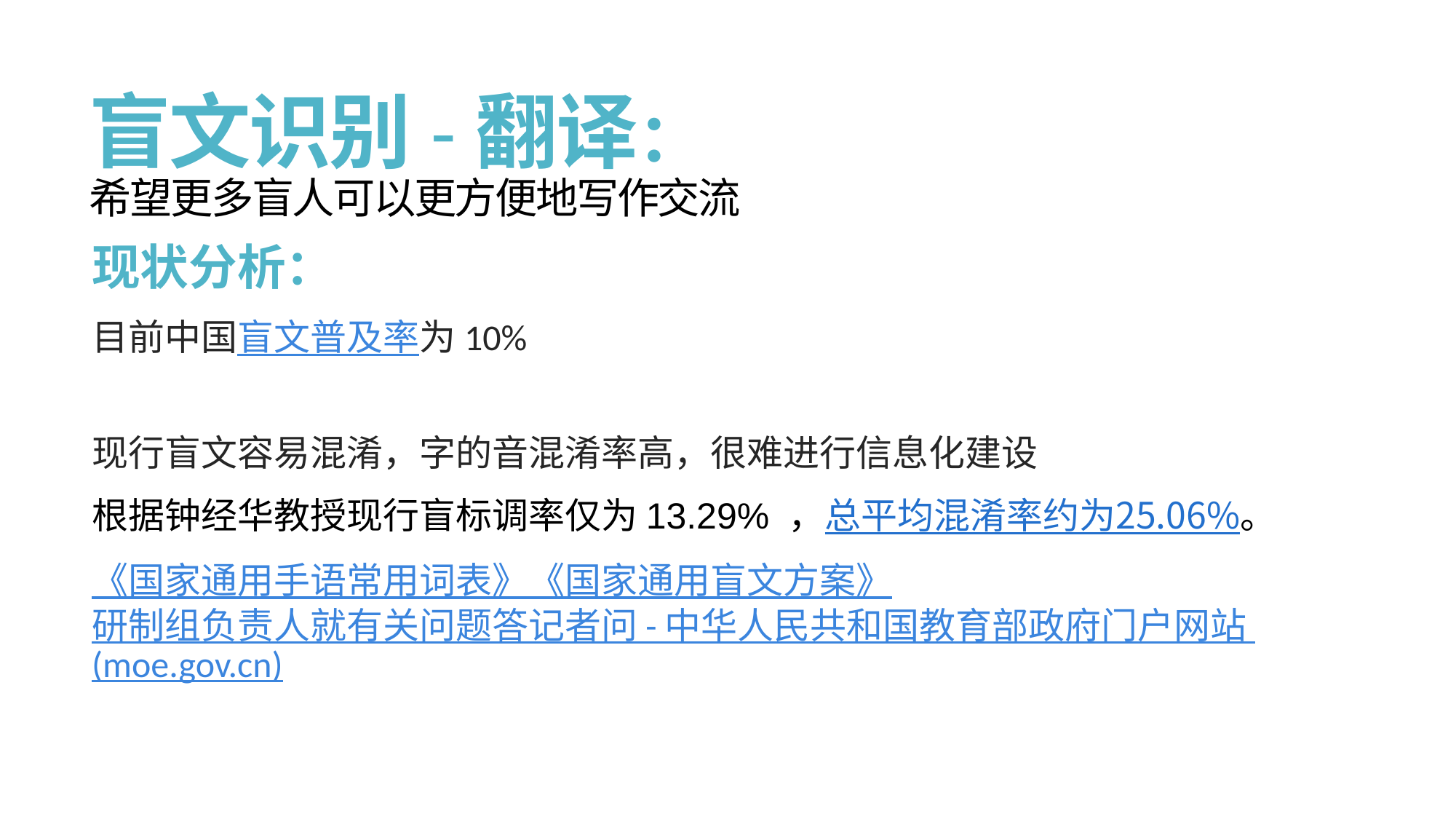

# 盲文识别-翻译： 希望更多盲人可以更方便地写作交流
现状分析：
目前中国盲文普及率为10%

现行盲文容易混淆，字的音混淆率高，很难进行信息化建设
根据钟经华教授现行盲标调率仅为13.29% ，总平均混淆率约为25.06%。
《国家通用手语常用词表》《国家通用盲文方案》研制组负责人就有关问题答记者问 - 中华人民共和国教育部政府门户网站 (moe.gov.cn)